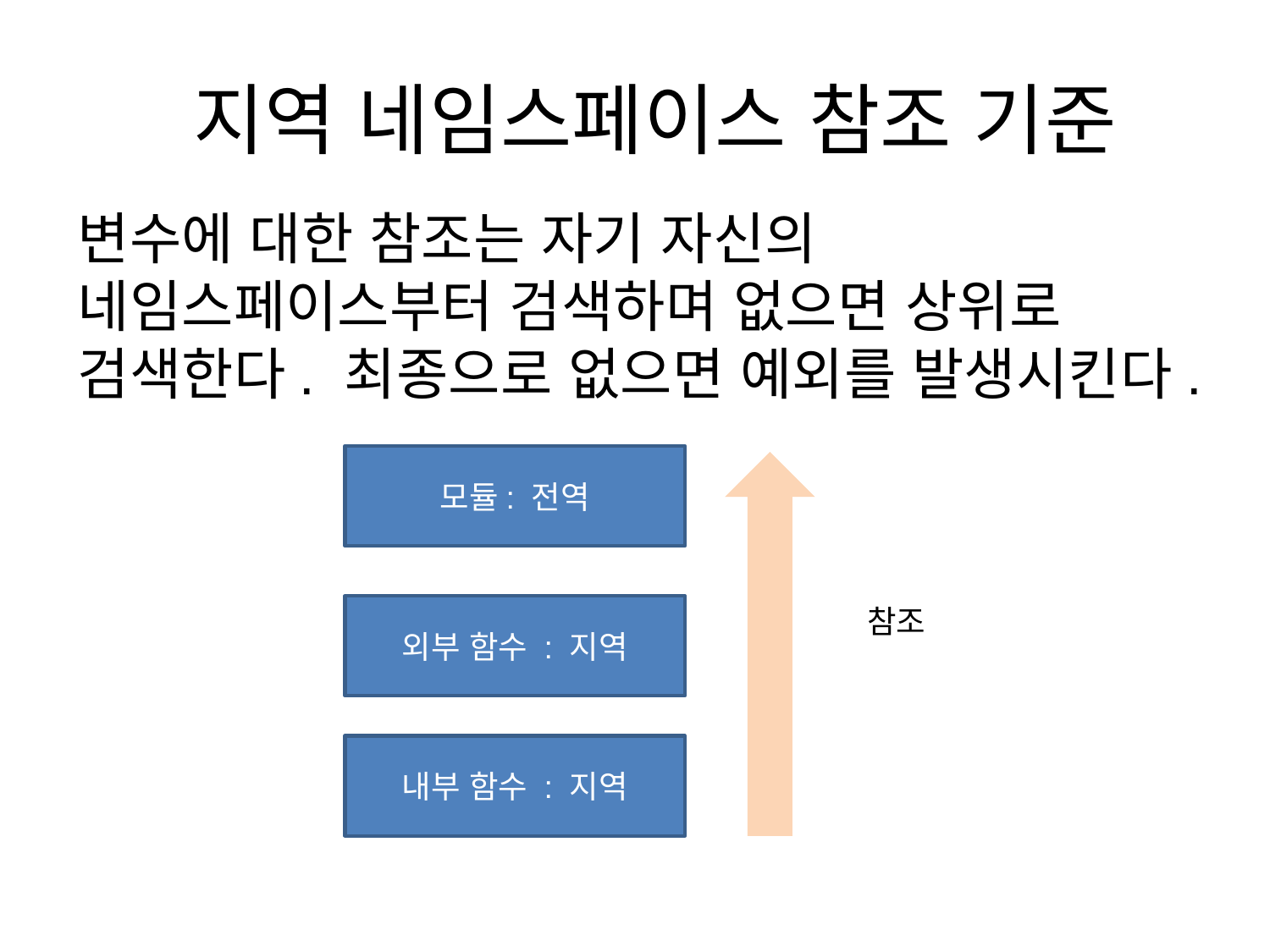

# 지역 네임스페이스 참조 기준
변수에 대한 참조는 자기 자신의 네임스페이스부터 검색하며 없으면 상위로 검색한다. 최종으로 없으면 예외를 발생시킨다.
모듈: 전역
외부 함수 : 지역
참조

내부 함수 : 지역